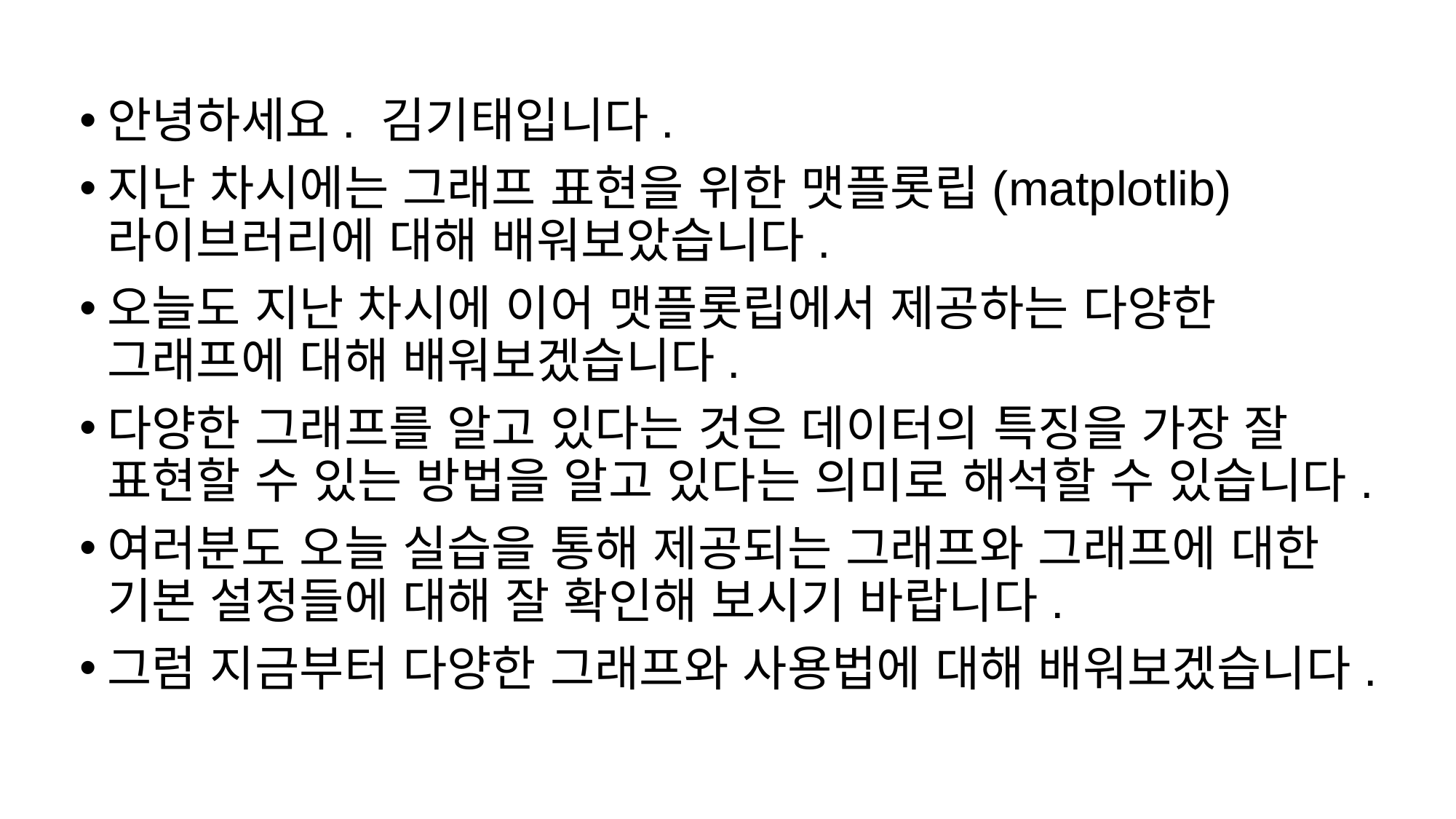

안녕하세요. 김기태입니다.
지난 차시에는 그래프 표현을 위한 맷플롯립(matplotlib) 라이브러리에 대해 배워보았습니다.
오늘도 지난 차시에 이어 맷플롯립에서 제공하는 다양한 그래프에 대해 배워보겠습니다.
다양한 그래프를 알고 있다는 것은 데이터의 특징을 가장 잘 표현할 수 있는 방법을 알고 있다는 의미로 해석할 수 있습니다.
여러분도 오늘 실습을 통해 제공되는 그래프와 그래프에 대한 기본 설정들에 대해 잘 확인해 보시기 바랍니다.
그럼 지금부터 다양한 그래프와 사용법에 대해 배워보겠습니다.